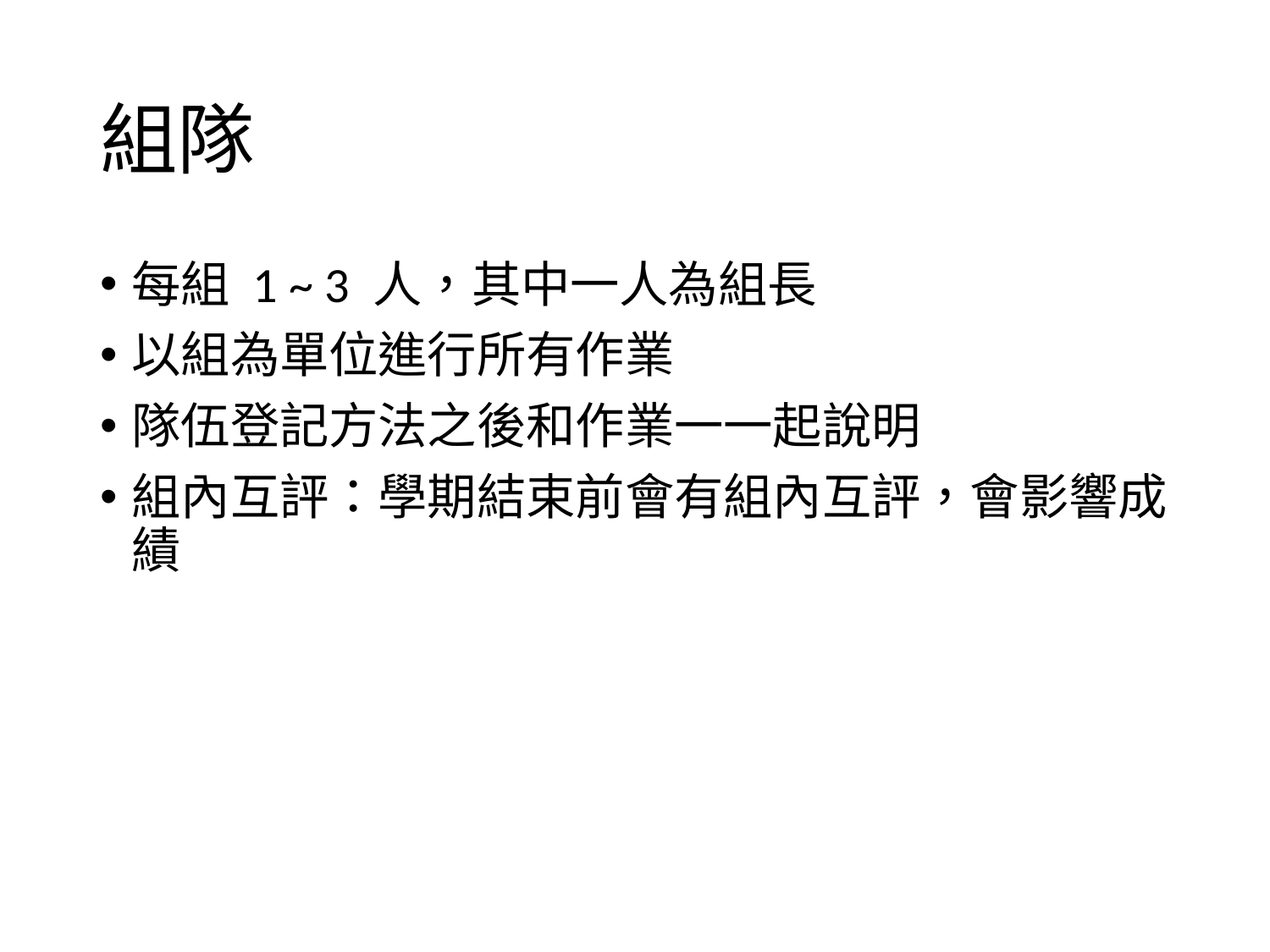

# 組隊
每組 1 ~ 3 人，其中一人為組長
以組為單位進行所有作業
隊伍登記方法之後和作業一一起說明
組內互評：學期結束前會有組內互評，會影響成績